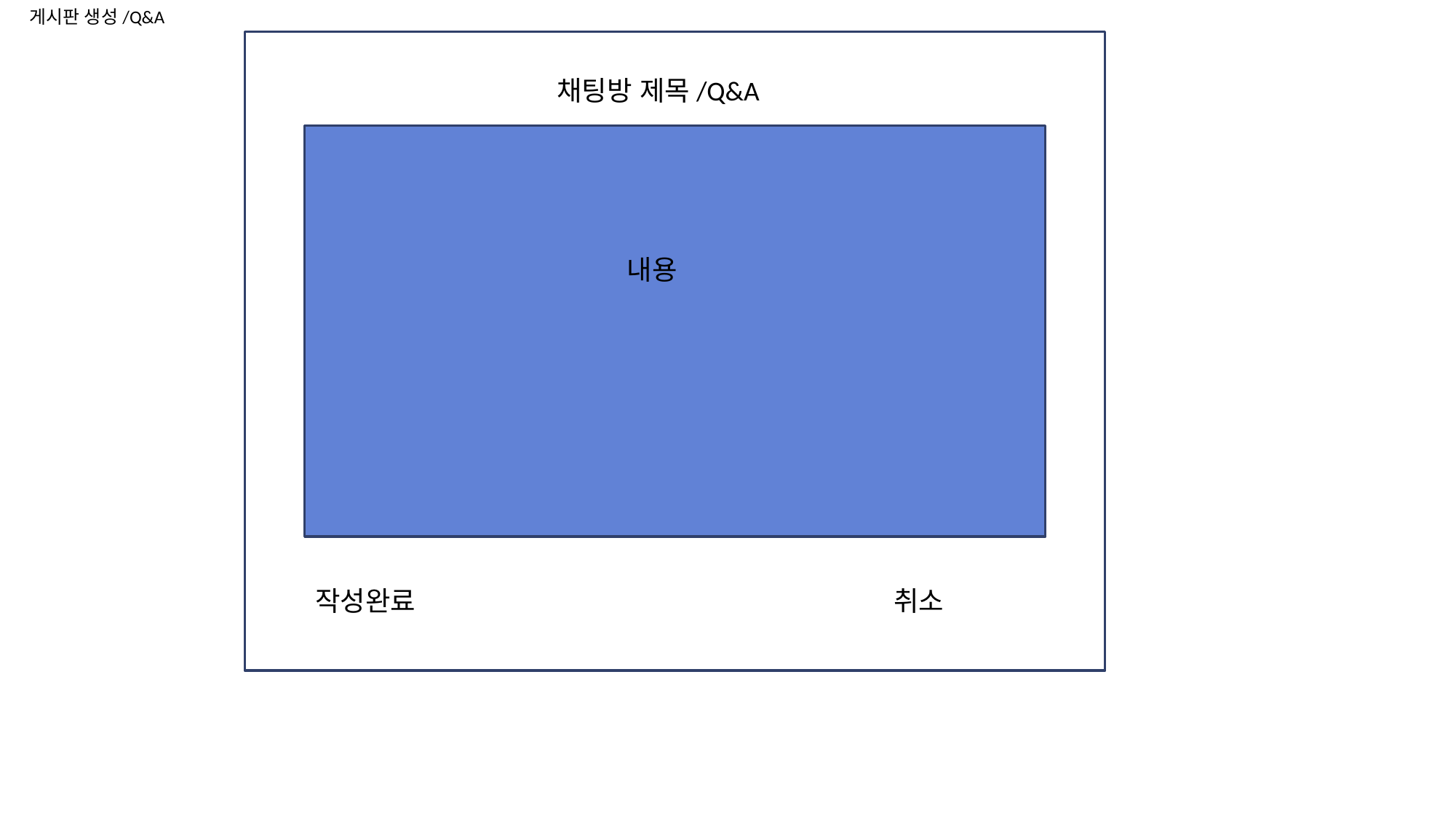

게시판 생성/Q&A

채팅방 제목/Q&A

내용
전송
작성완료
취소